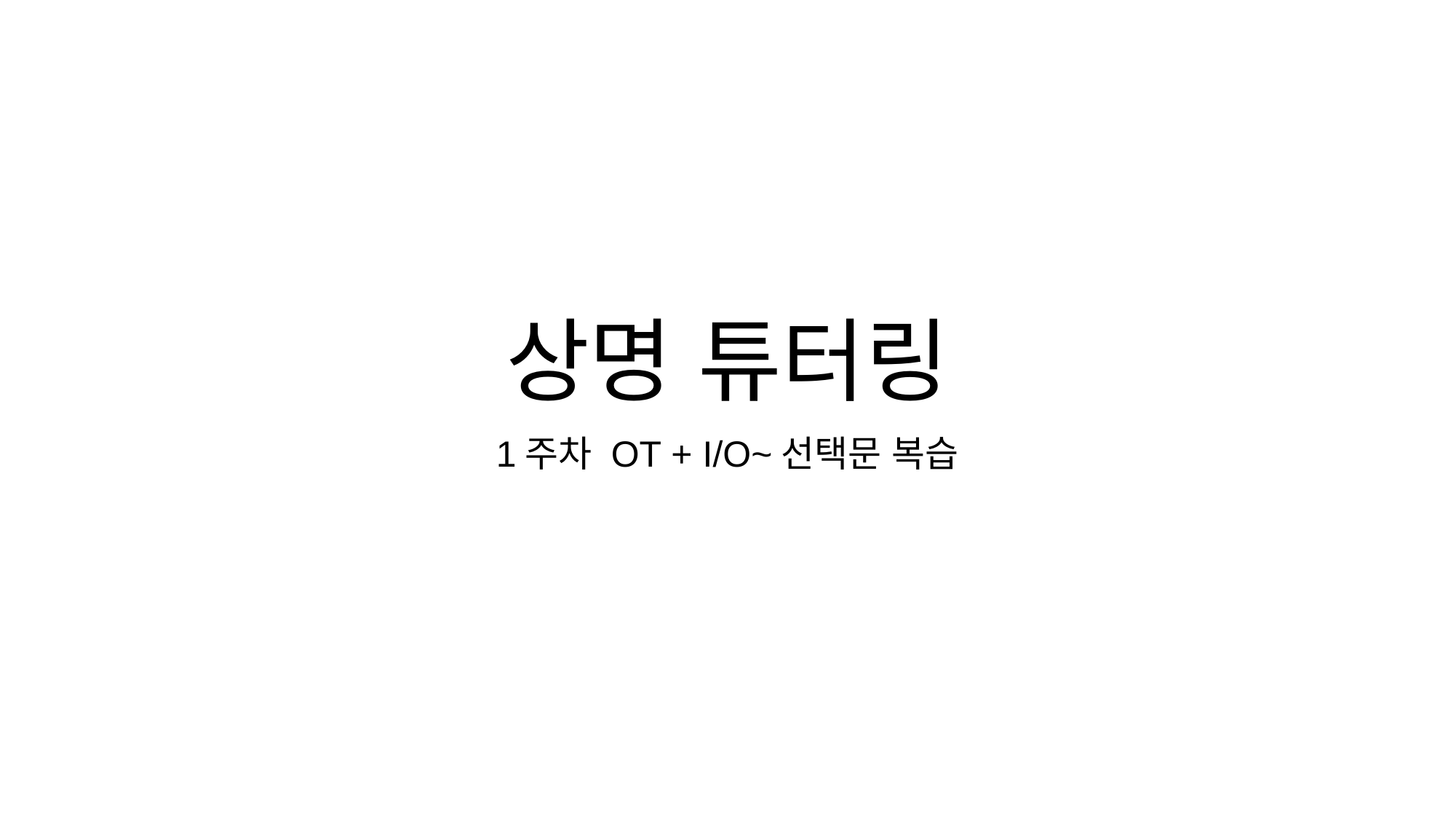

# 상명 튜터링
1주차 OT + I/O~선택문 복습